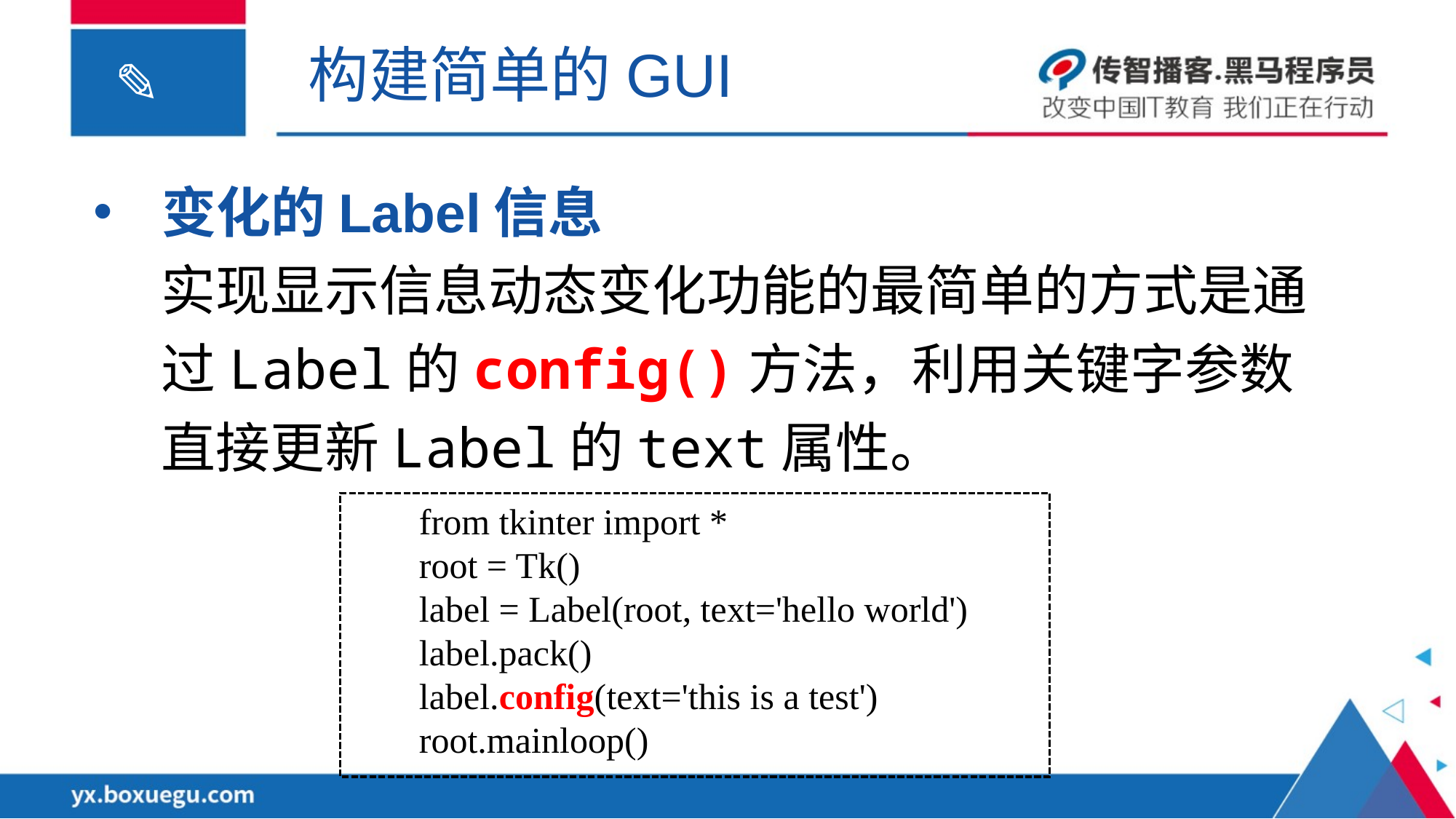

构建简单的GUI
变化的Label信息
实现显示信息动态变化功能的最简单的方式是通过Label的config()方法，利用关键字参数直接更新Label的text属性。

from tkinter import *
root = Tk()
label = Label(root, text='hello world')
label.pack()
label.config(text='this is a test')
root.mainloop()